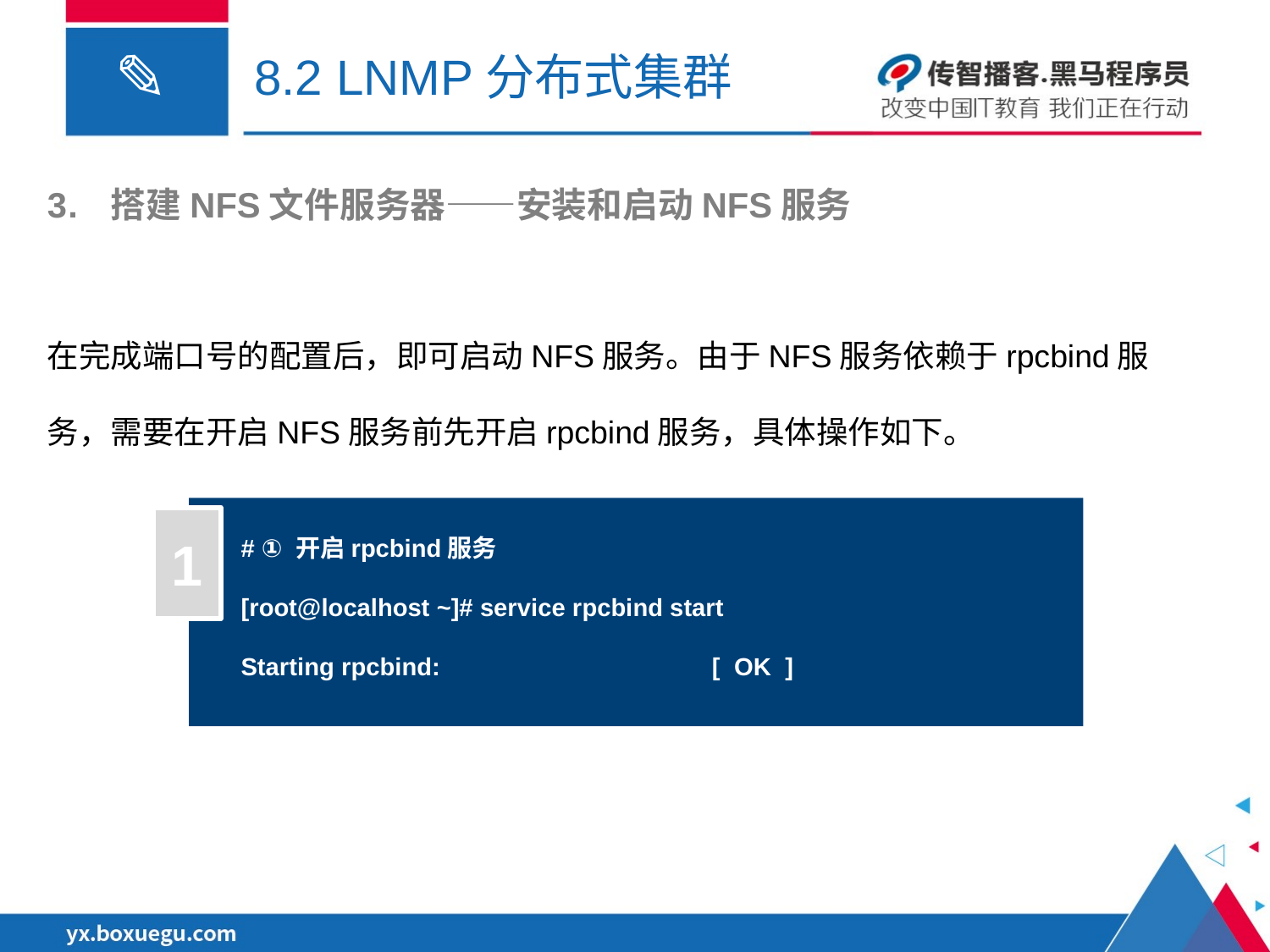

# 8.2 LNMP分布式集群
搭建NFS文件服务器——安装和启动NFS服务
在完成端口号的配置后，即可启动NFS服务。由于NFS服务依赖于rpcbind服务，需要在开启NFS服务前先开启rpcbind服务，具体操作如下。
# ① 开启rpcbind服务
[root@localhost ~]# service rpcbind start
Starting rpcbind:                                       [  OK  ]

1